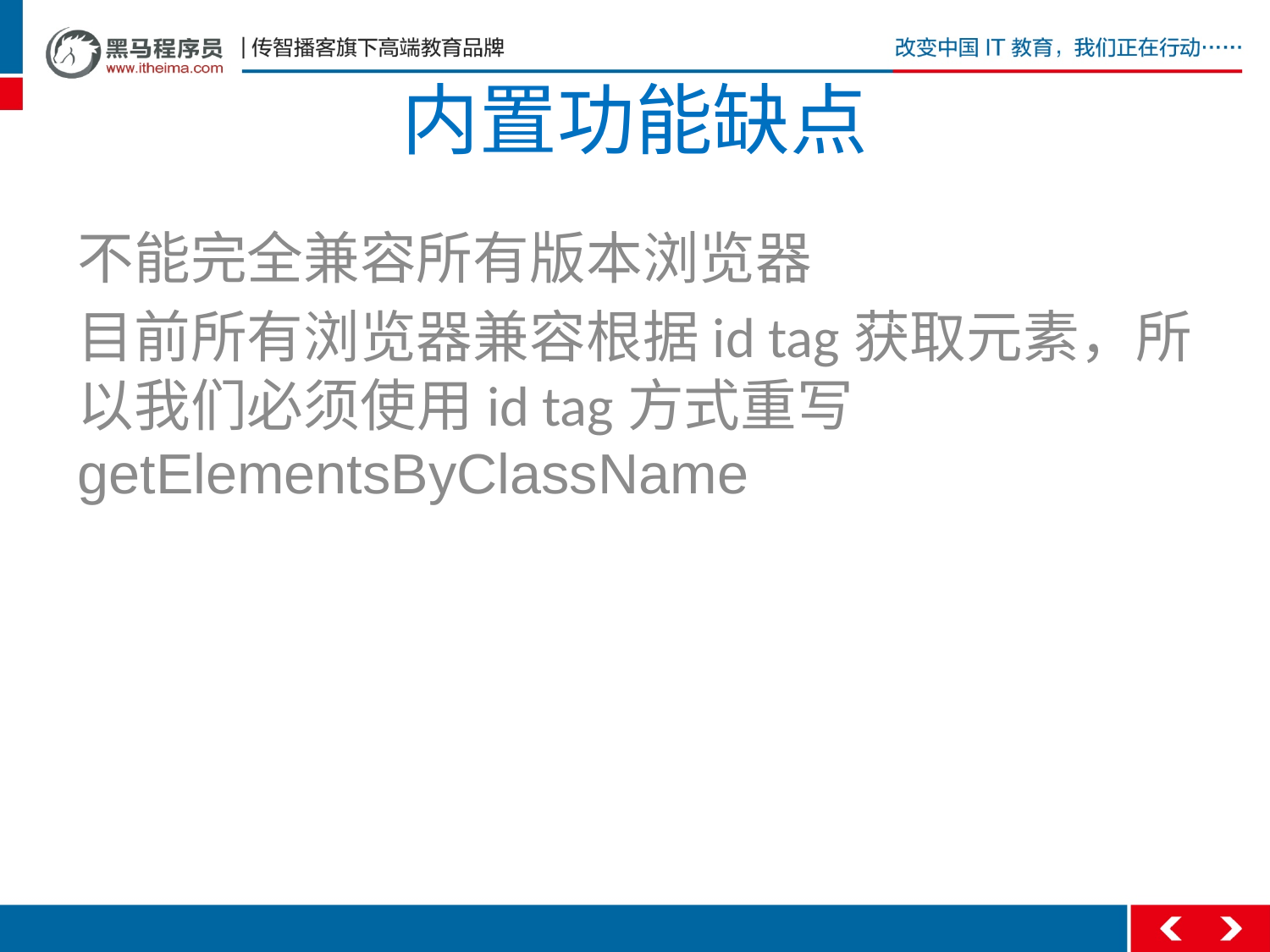

# 内置功能缺点
不能完全兼容所有版本浏览器
目前所有浏览器兼容根据id tag获取元素，所以我们必须使用id tag方式重写getElementsByClassName